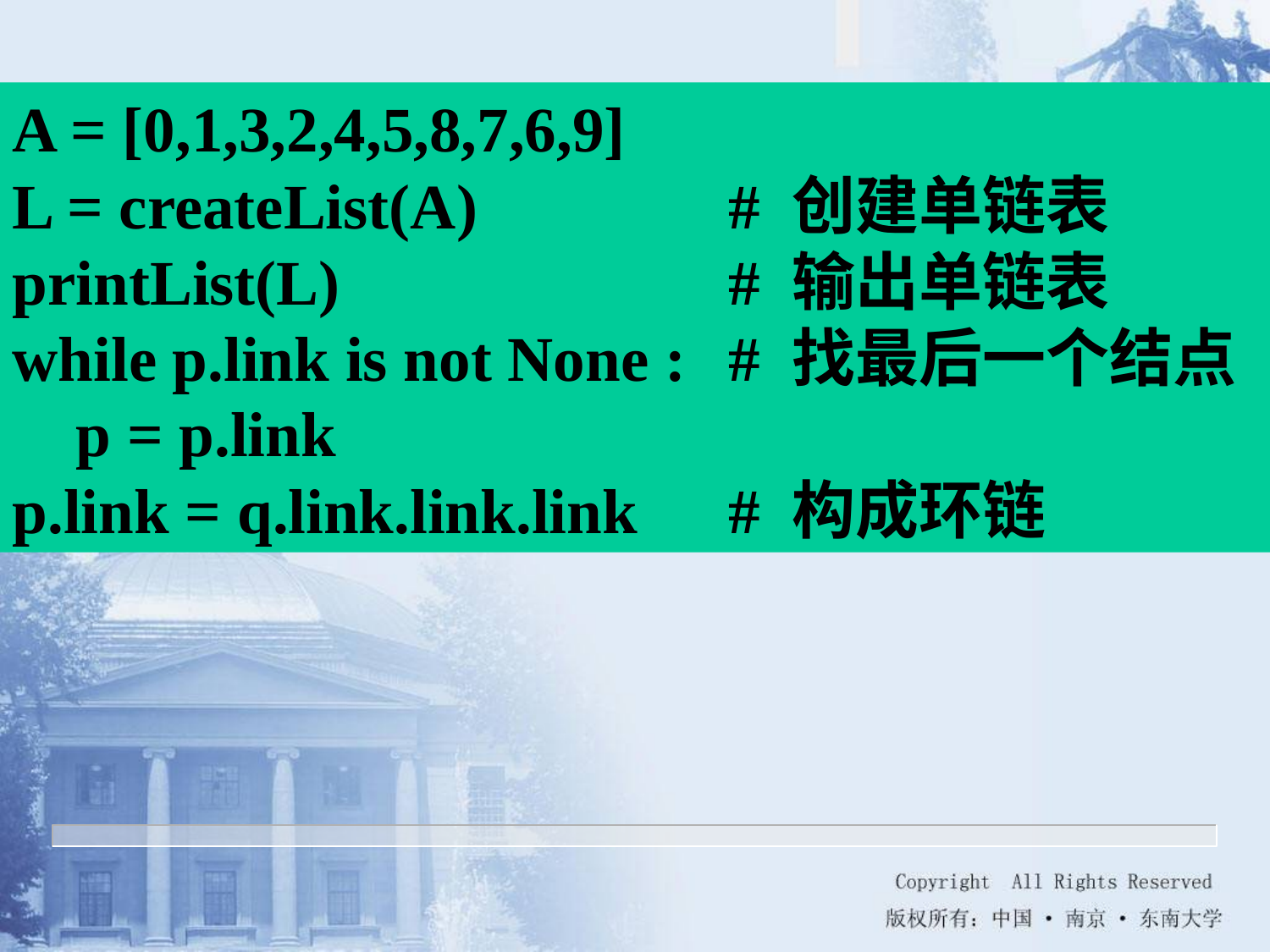

# 创建单链表
# 输出单链表
# 找最后一个结点

# 构成环链
A = [0,1,3,2,4,5,8,7,6,9]
L = createList(A)
printList(L)
while p.link is not None :
    p = p.link
p.link = q.link.link.link